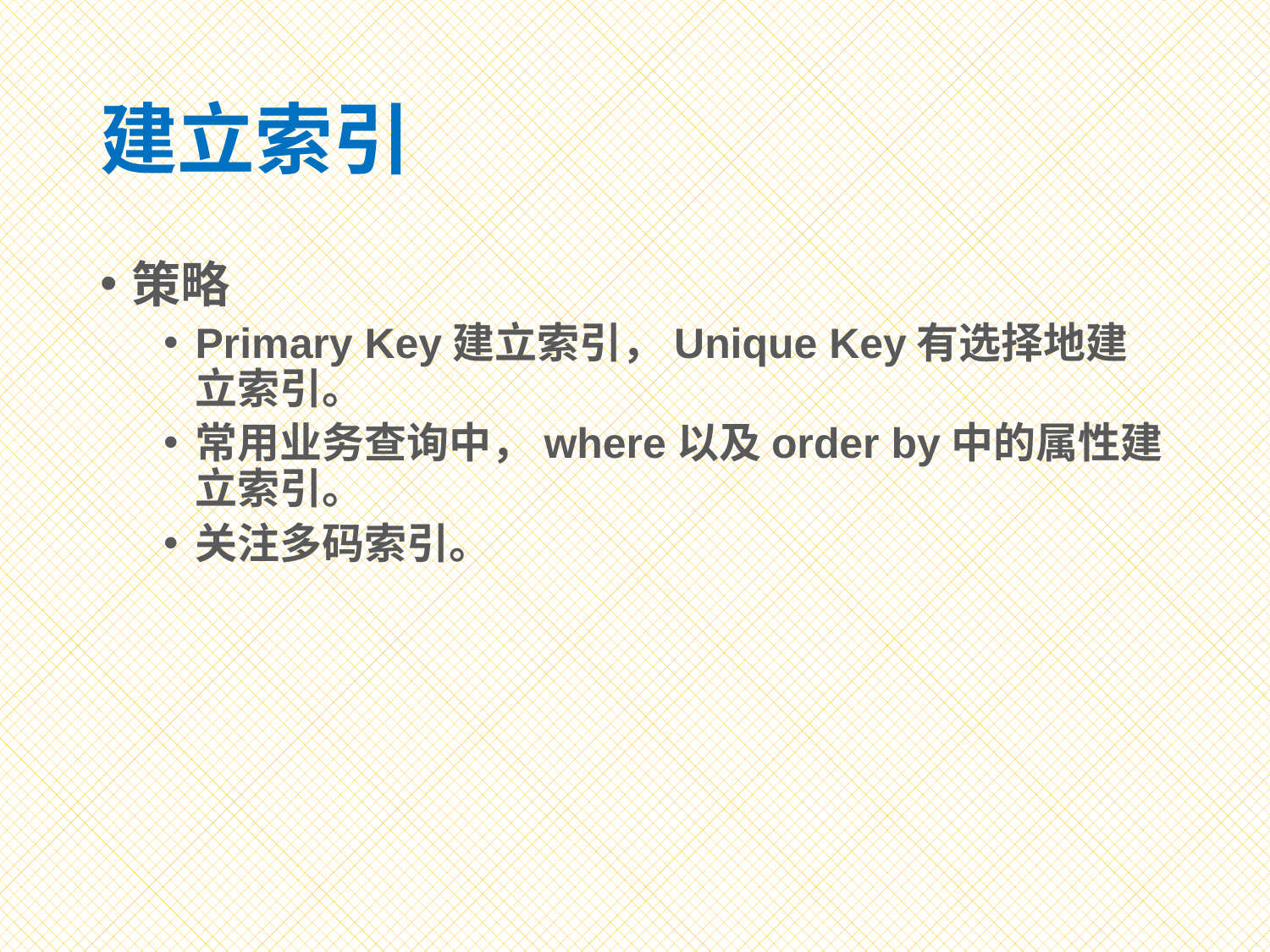

# 建立索引
策略
Primary Key建立索引，Unique Key有选择地建立索引。
常用业务查询中，where以及order by中的属性建立索引。
关注多码索引。